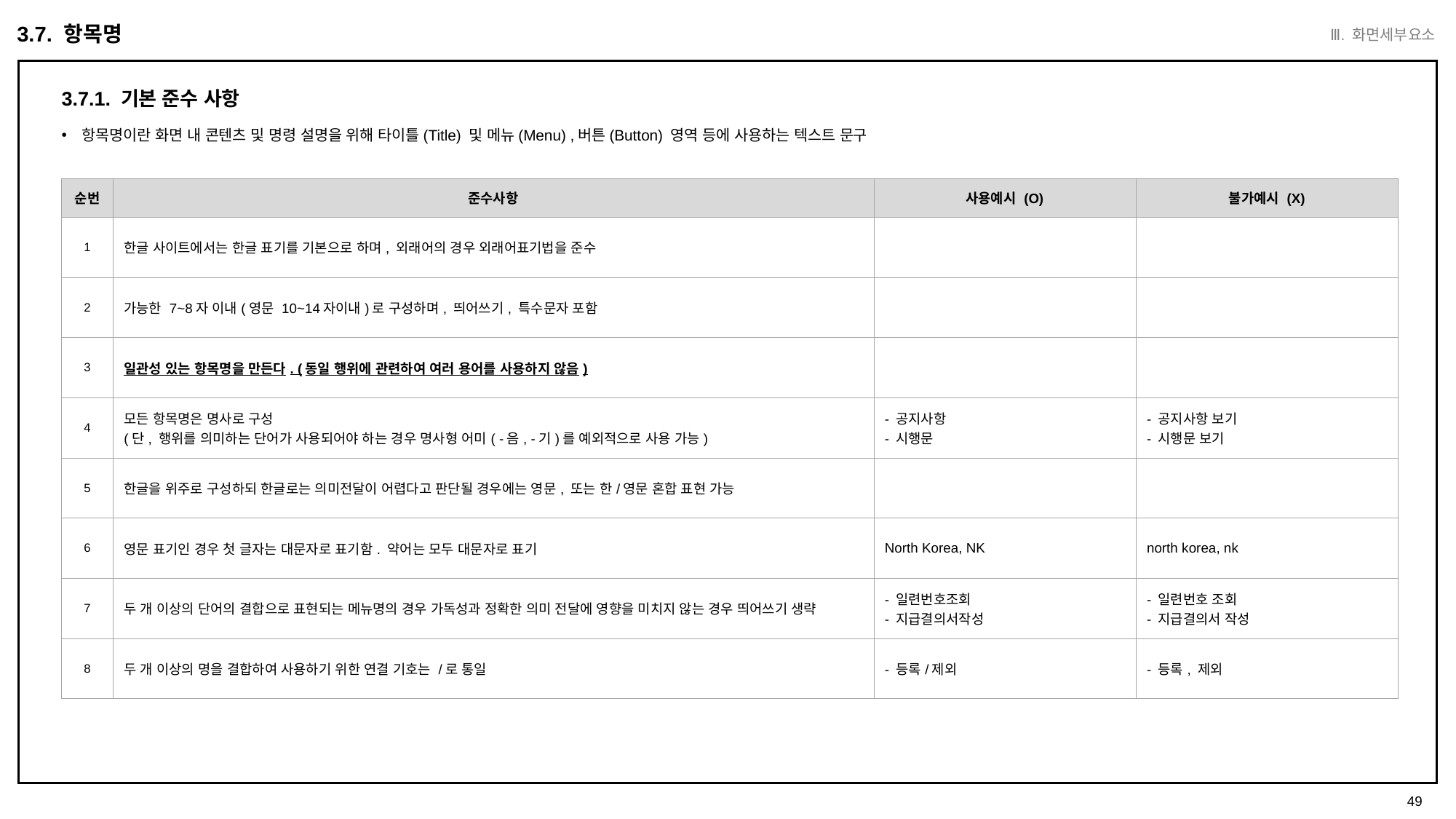

Ⅲ. 화면세부요소
3.7. 항목명
3.7.1. 기본 준수 사항
항목명이란 화면 내 콘텐츠 및 명령 설명을 위해 타이틀(Title) 및 메뉴(Menu) ,버튼(Button) 영역 등에 사용하는 텍스트 문구
| 순번 | 준수사항 | 사용예시 (O) | 불가예시 (X) |
| --- | --- | --- | --- |
| 1 | 한글 사이트에서는 한글 표기를 기본으로 하며, 외래어의 경우 외래어표기법을 준수 |  |  |
| 2 | 가능한 7~8자 이내(영문 10~14자이내)로 구성하며, 띄어쓰기, 특수문자 포함 |  |  |
| 3 | 일관성 있는 항목명을 만든다. (동일 행위에 관련하여 여러 용어를 사용하지 않음) |  |  |
| 4 | 모든 항목명은 명사로 구성 (단, 행위를 의미하는 단어가 사용되어야 하는 경우 명사형 어미( -음, -기)를 예외적으로 사용 가능) | - 공지사항 - 시행문 | - 공지사항 보기 - 시행문 보기 |
| 5 | 한글을 위주로 구성하되 한글로는 의미전달이 어렵다고 판단될 경우에는 영문, 또는 한/영문 혼합 표현 가능 |  |  |
| 6 | 영문 표기인 경우 첫 글자는 대문자로 표기함. 약어는 모두 대문자로 표기 | North Korea, NK | north korea, nk |
| 7 | 두 개 이상의 단어의 결합으로 표현되는 메뉴명의 경우 가독성과 정확한 의미 전달에 영향을 미치지 않는 경우 띄어쓰기 생략 | - 일련번호조회 - 지급결의서작성 | - 일련번호 조회 - 지급결의서 작성 |
| 8 | 두 개 이상의 명을 결합하여 사용하기 위한 연결 기호는 /로 통일 | - 등록/제외 | - 등록, 제외 |